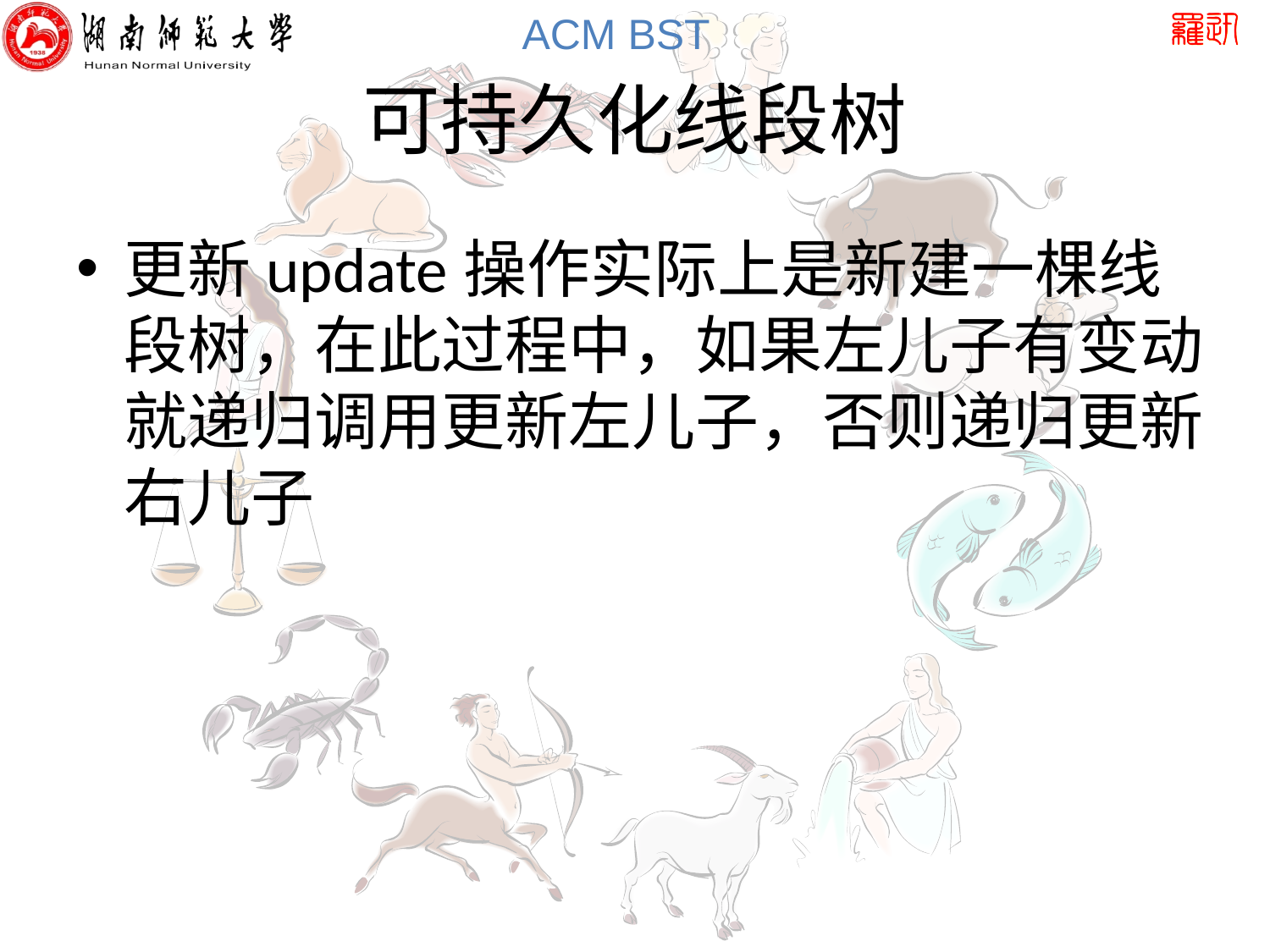

# 可持久化线段树
更新update操作实际上是新建一棵线段树，在此过程中，如果左儿子有变动就递归调用更新左儿子，否则递归更新右儿子